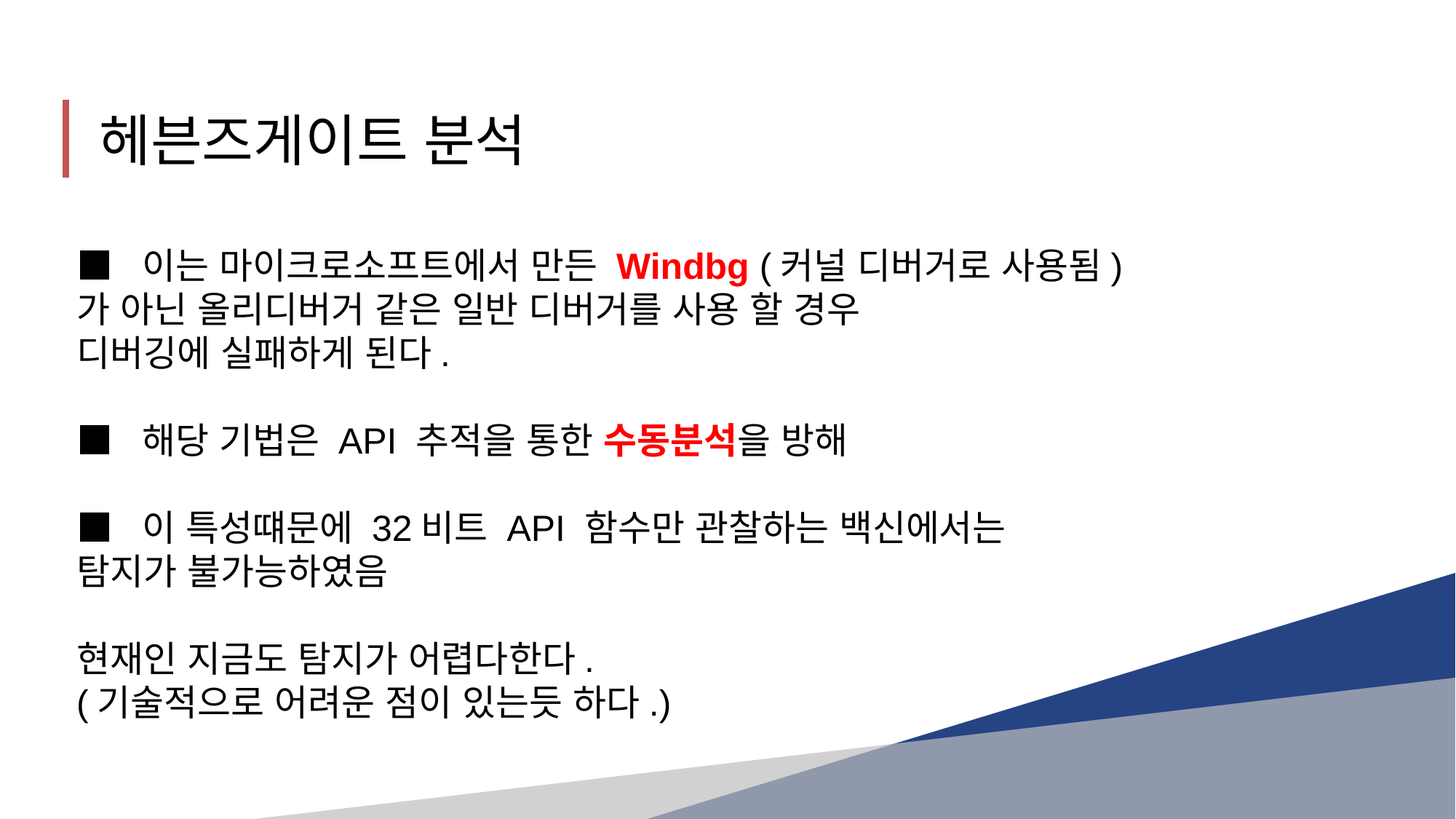

헤븐즈게이트 분석
■  이는 마이크로소프트에서 만든 Windbg (커널 디버거로 사용됨)
가 아닌 올리디버거 같은 일반 디버거를 사용 할 경우
디버깅에 실패하게 된다.

■  해당 기법은 API 추적을 통한 수동분석을 방해

■  이 특성떄문에 32비트 API 함수만 관찰하는 백신에서는
탐지가 불가능하였음

현재인 지금도 탐지가 어렵다한다.
(기술적으로 어려운 점이 있는듯 하다.)